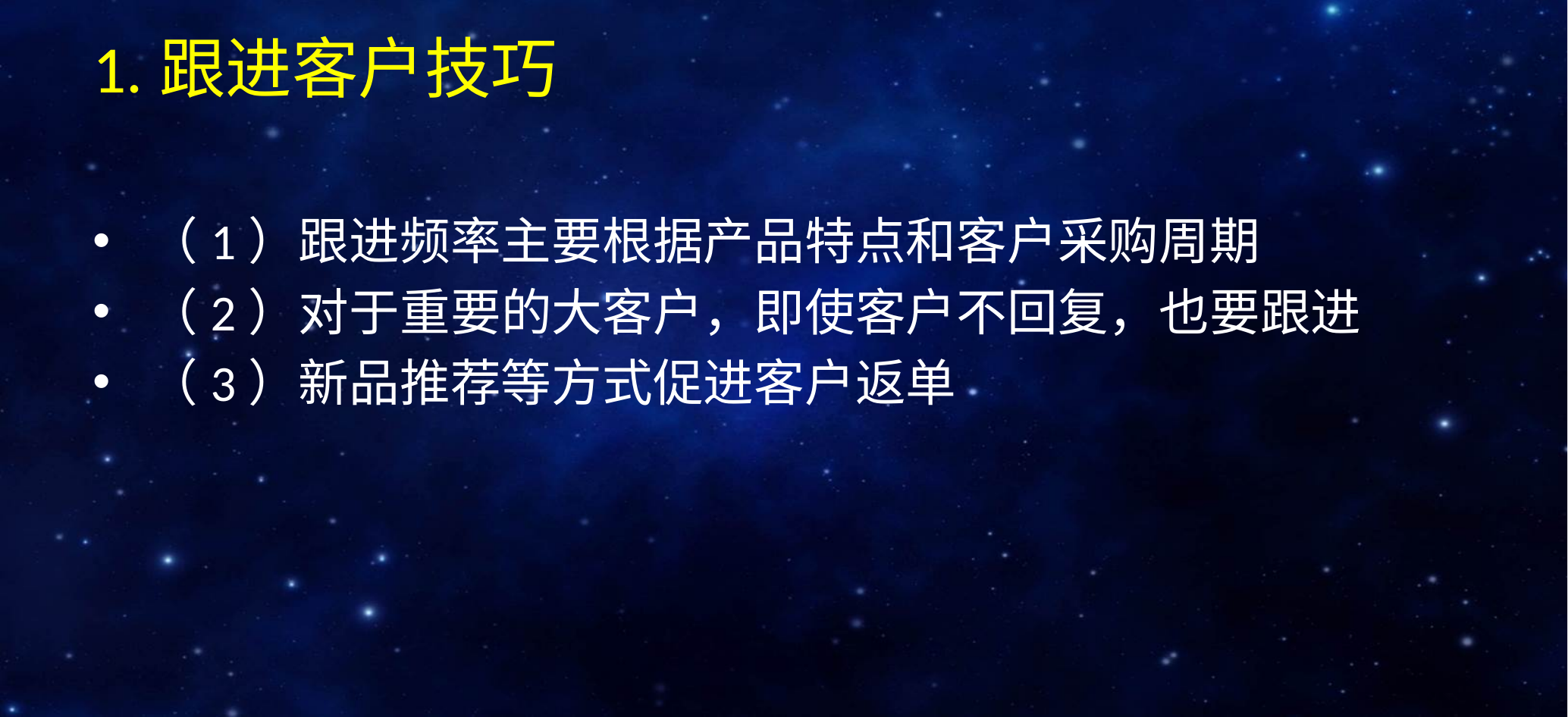

1.跟进客户技巧

（1）跟进频率主要根据产品特点和客户采购周期
（2）对于重要的大客户，即使客户不回复，也要跟进
（3）新品推荐等方式促进客户返单